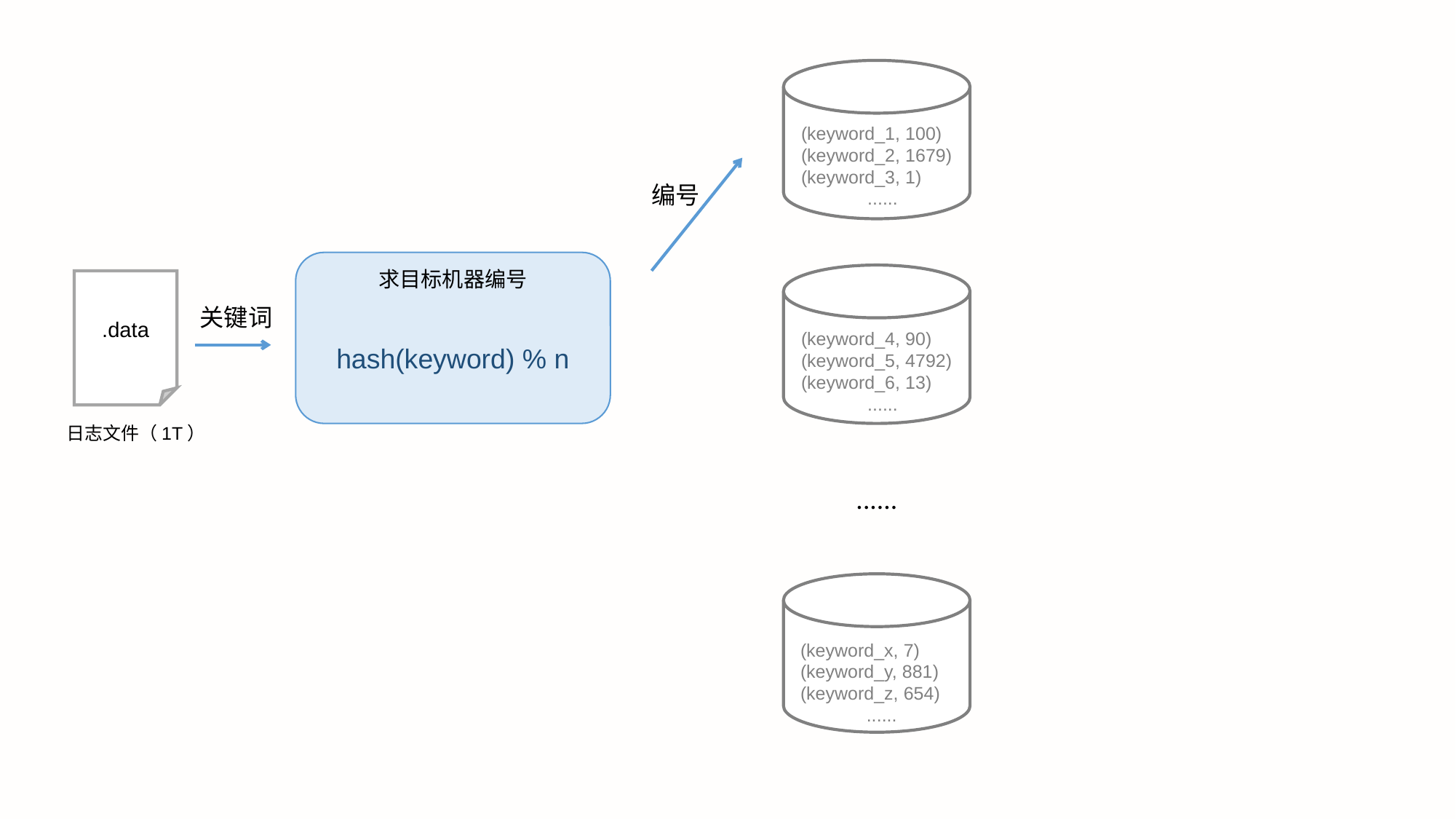

(keyword_1, 100)
(keyword_2, 1679)
(keyword_3, 1)
             ......
编号

求目标机器编号
hash(keyword) % n

.data
日志文件（1T）
关键词
(keyword_4, 90)
(keyword_5, 4792)
(keyword_6, 13)
             ......
......

(keyword_x, 7)
(keyword_y, 881)
(keyword_z, 654)
             ......